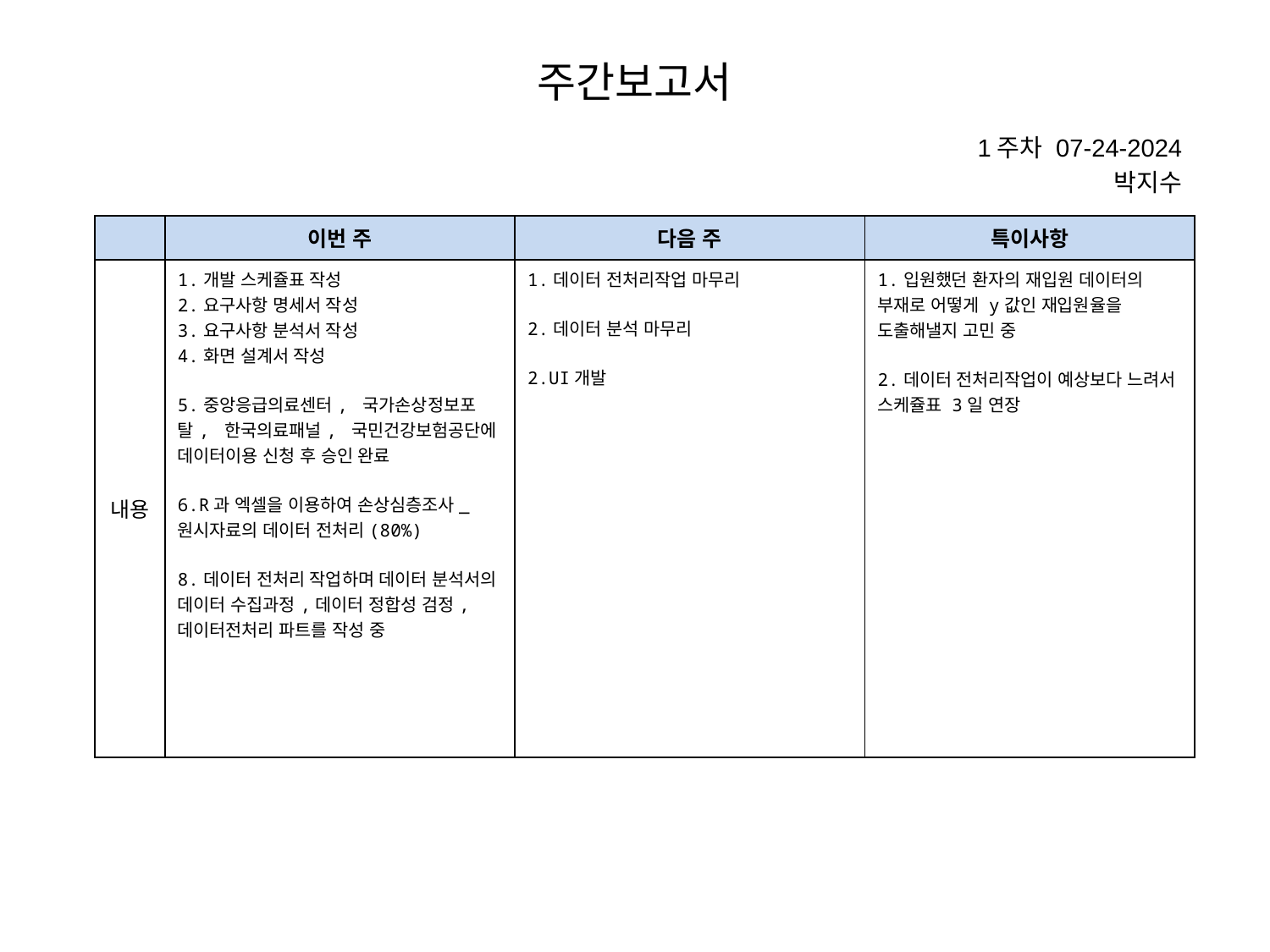

# 주간보고서
1주차 07-24-2024
박지수
|  | 이번 주 | 다음 주 | 특이사항 |
| --- | --- | --- | --- |
| 내용 | 1.개발 스케쥴표 작성 2.요구사항 명세서 작성 3.요구사항 분석서 작성 4.화면 설계서 작성 5.중앙응급의료센터, 국가손상정보포탈, 한국의료패널, 국민건강보험공단에 데이터이용 신청 후 승인 완료 6.R과 엑셀을 이용하여 손상심층조사\_원시자료의 데이터 전처리(80%) 8.데이터 전처리 작업하며 데이터 분석서의 데이터 수집과정,데이터 정합성 검정, 데이터전처리 파트를 작성 중 | 1.데이터 전처리작업 마무리 2.데이터 분석 마무리 2.UI개발 | 1.입원했던 환자의 재입원 데이터의 부재로 어떻게 y값인 재입원율을 도출해낼지 고민 중 2.데이터 전처리작업이 예상보다 느려서 스케쥴표 3일 연장 |